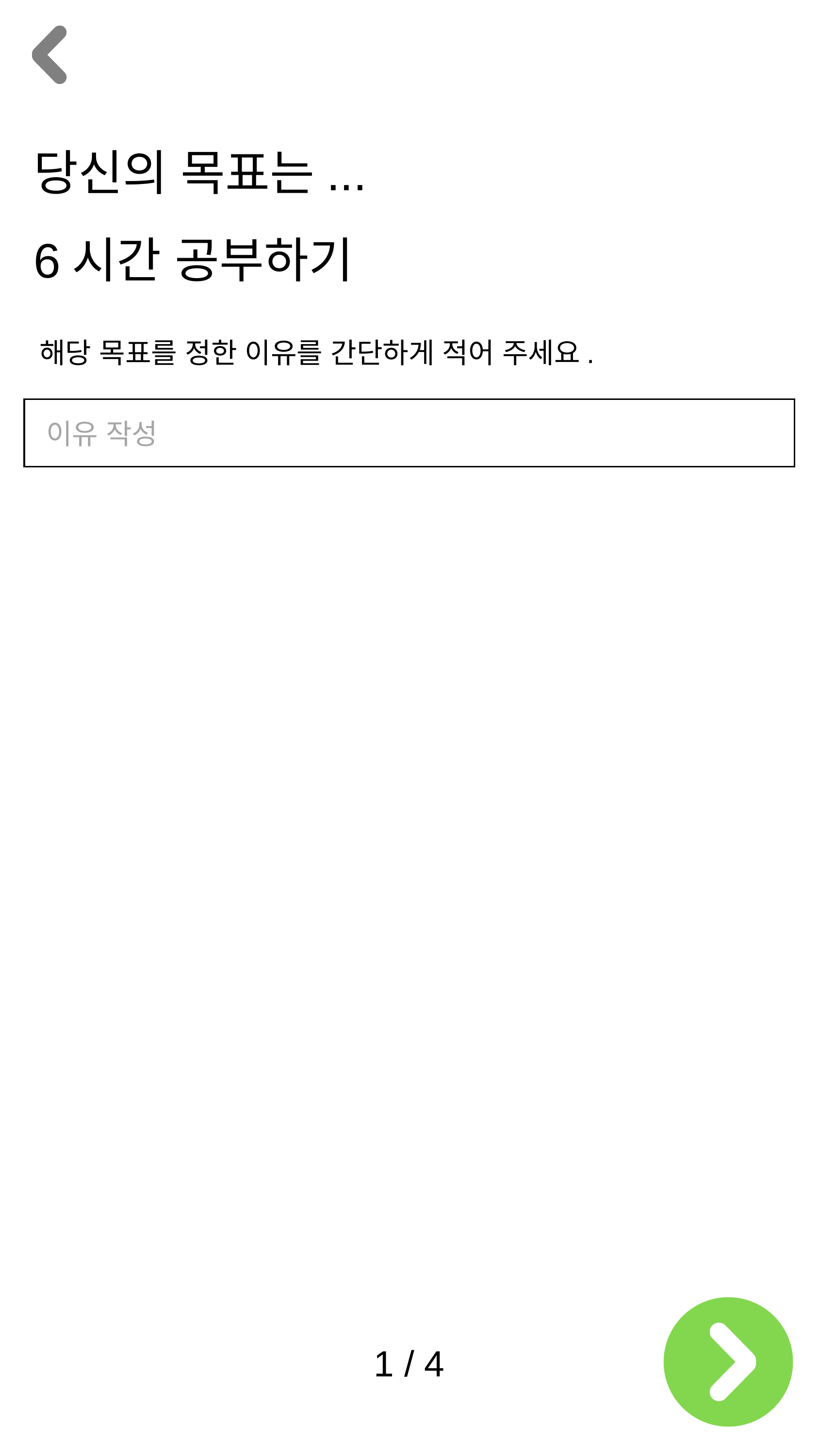

당신의 목표는...
6시간 공부하기
해당 목표를 정한 이유를 간단하게 적어 주세요.
 이유 작성

1 / 4